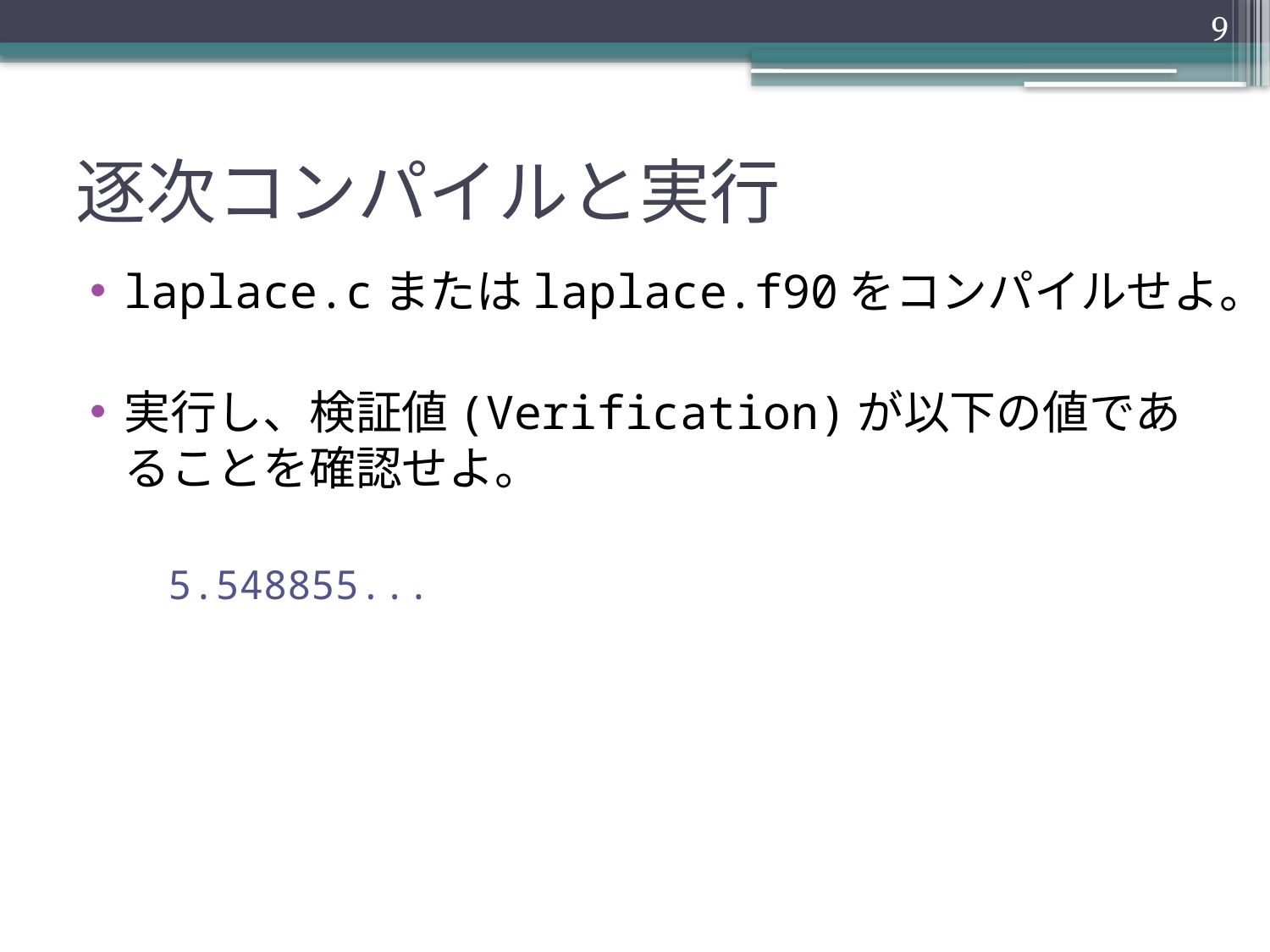

9
# 逐次コンパイルと実行
laplace.cまたはlaplace.f90をコンパイルせよ。

実行し、検証値(Verification)が以下の値であることを確認せよ。

5.548855...